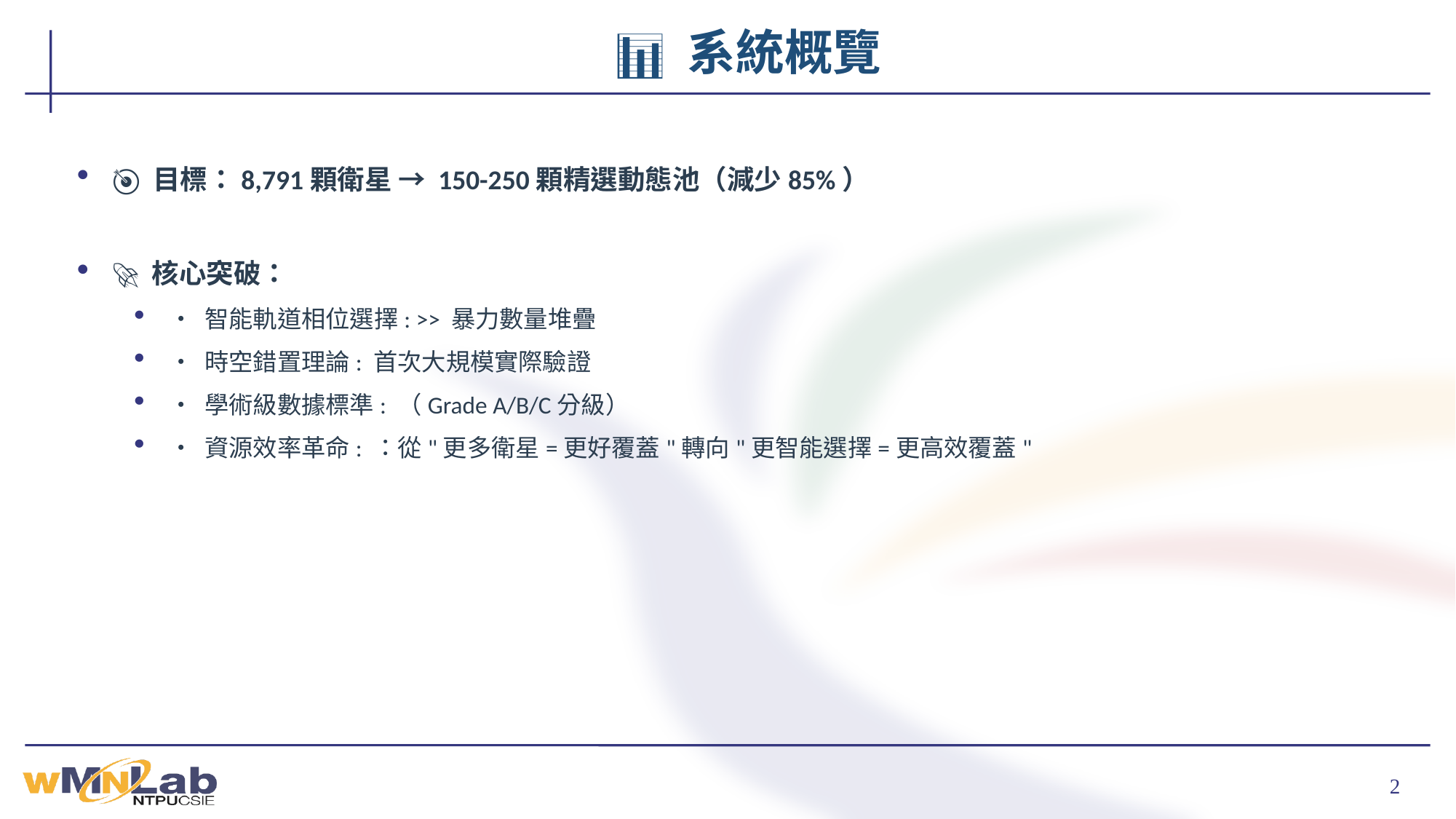

# 📊 系統概覽

🎯 目標：8,791顆衛星 → 150-250顆精選動態池（減少85%）

🚀 核心突破：
• 智能軌道相位選擇: >> 暴力數量堆疊
• 時空錯置理論: 首次大規模實際驗證
• 學術級數據標準: （Grade A/B/C分級）
• 資源效率革命: ：從"更多衛星=更好覆蓋"轉向"更智能選擇=更高效覆蓋"